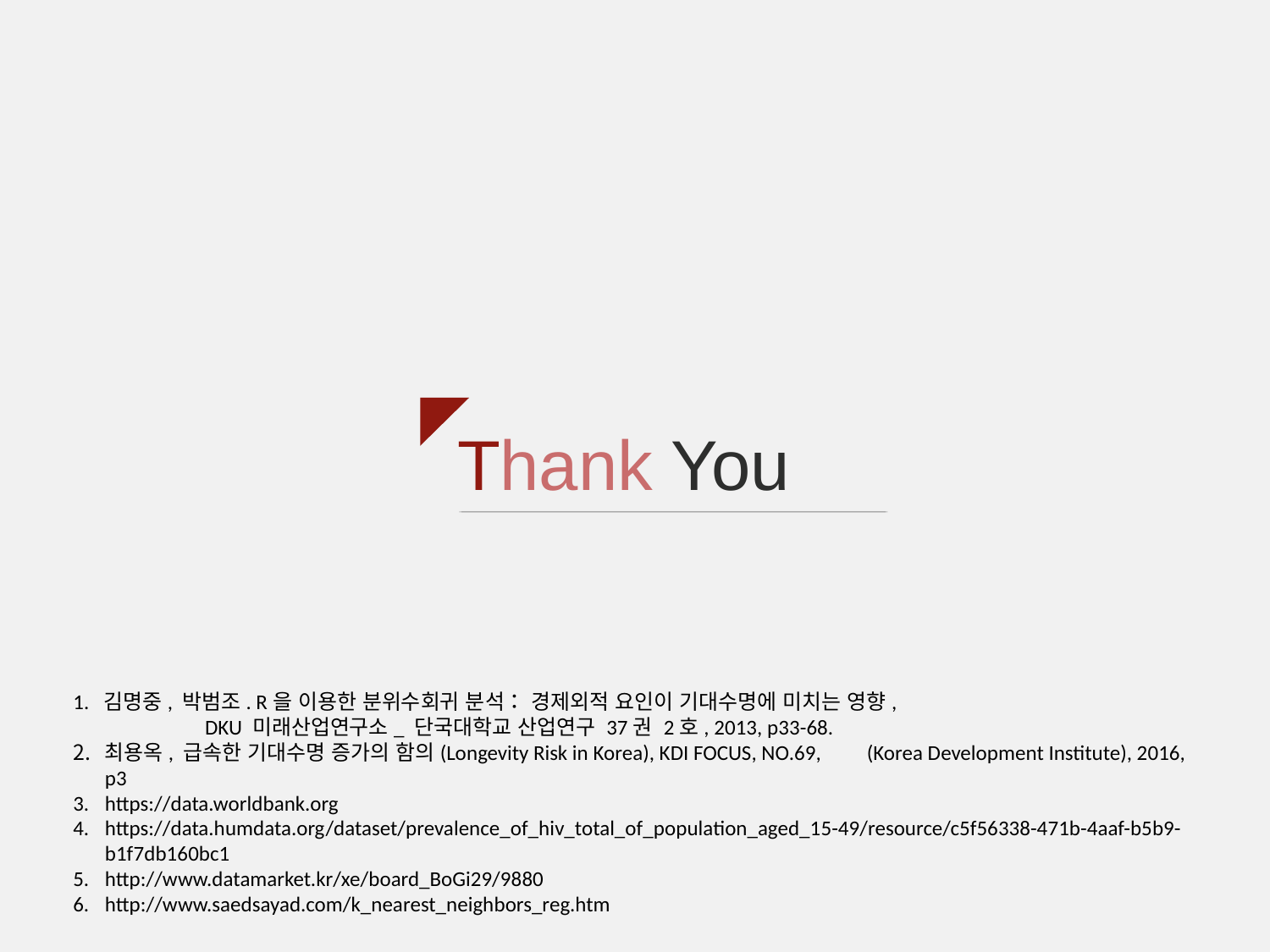

Thank You
1.  김명중, 박범조. R을 이용한 분위수회귀 분석： 경제외적 요인이 기대수명에 미치는 영향,
	 DKU 미래산업연구소_ 단국대학교 산업연구 37권 2호, 2013, p33-68.
최용옥, 급속한 기대수명 증가의 함의(Longevity Risk in Korea), KDI FOCUS, NO.69, 	(Korea Development Institute), 2016, p3
https://data.worldbank.org
https://data.humdata.org/dataset/prevalence_of_hiv_total_of_population_aged_15-49/resource/c5f56338-471b-4aaf-b5b9-b1f7db160bc1
http://www.datamarket.kr/xe/board_BoGi29/9880
http://www.saedsayad.com/k_nearest_neighbors_reg.htm